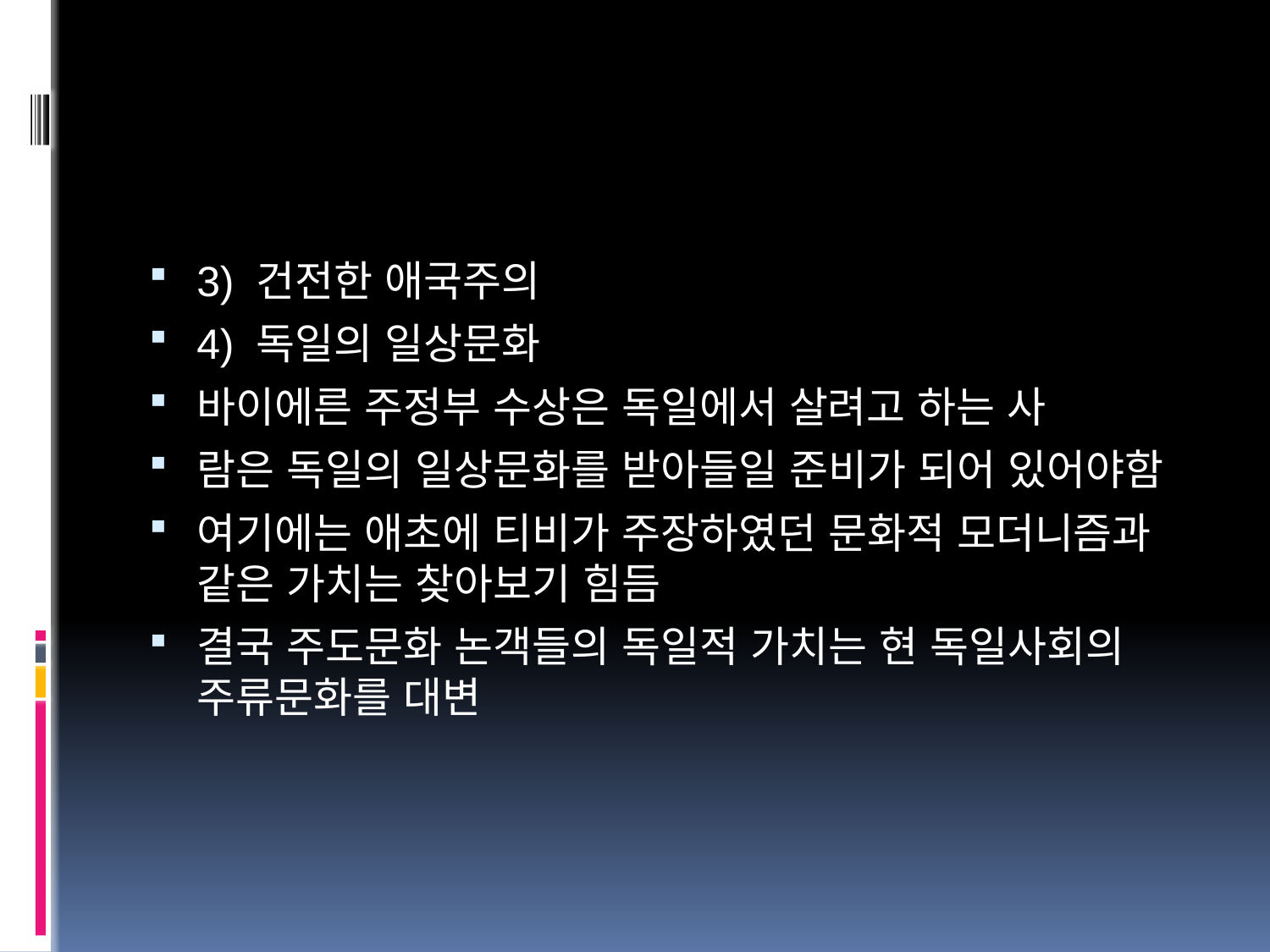

#
3) 건전한 애국주의
4) 독일의 일상문화
바이에른 주정부 수상은 독일에서 살려고 하는 사
람은 독일의 일상문화를 받아들일 준비가 되어 있어야함
여기에는 애초에 티비가 주장하였던 문화적 모더니즘과 같은 가치는 찾아보기 힘듬
결국 주도문화 논객들의 독일적 가치는 현 독일사회의 주류문화를 대변